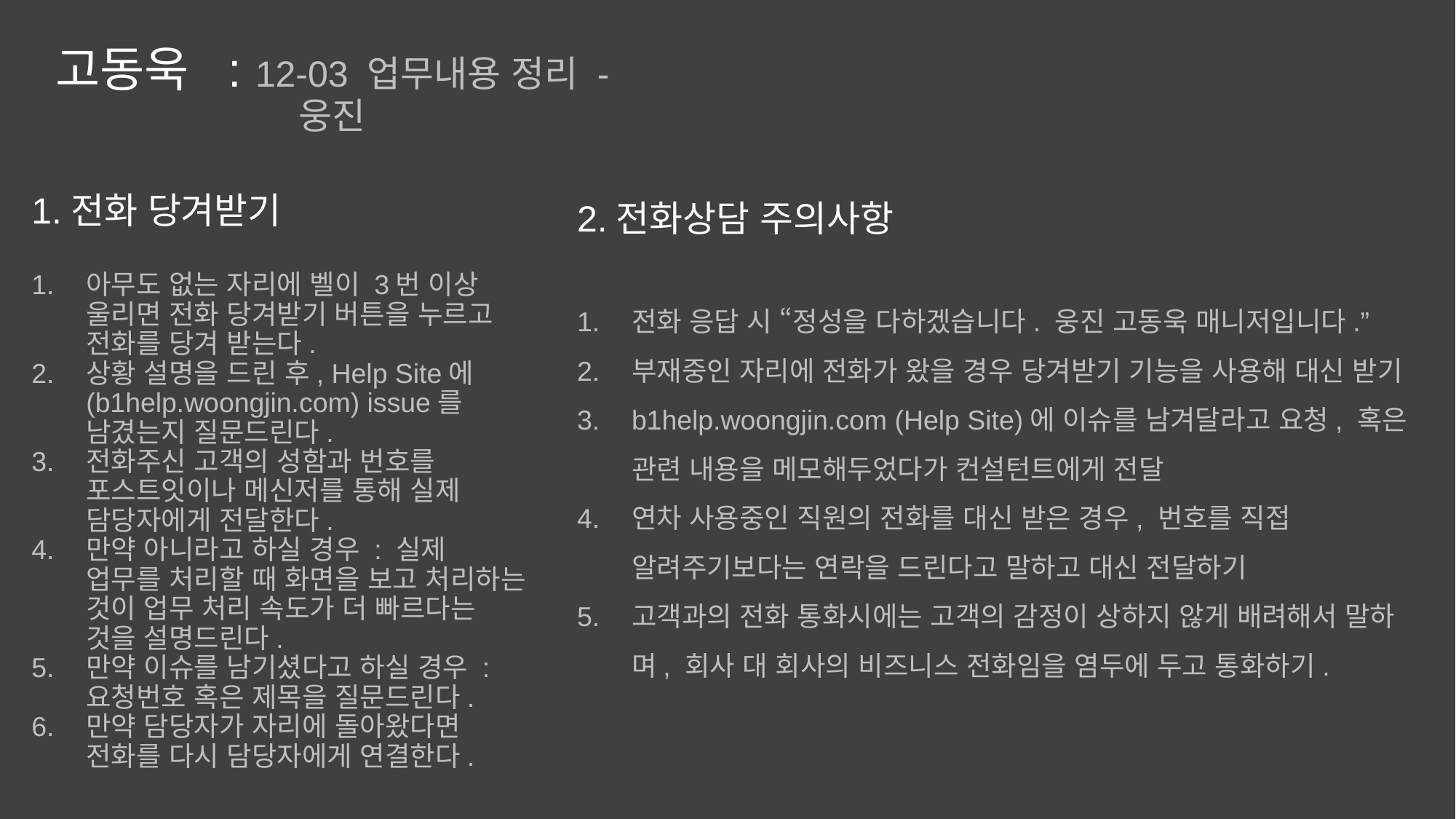

# 고동욱  : 12-03 업무내용 정리 - 웅진
2.전화상담 주의사항

전화 응답 시 “정성을 다하겠습니다. 웅진 고동욱 매니저입니다.”
부재중인 자리에 전화가 왔을 경우 당겨받기 기능을 사용해 대신 받기
b1help.woongjin.com (Help Site)에 이슈를 남겨달라고 요청, 혹은 관련 내용을 메모해두었다가 컨설턴트에게 전달
연차 사용중인 직원의 전화를 대신 받은 경우, 번호를 직접 알려주기보다는 연락을 드린다고 말하고 대신 전달하기
고객과의 전화 통화시에는 고객의 감정이 상하지 않게 배려해서 말하며, 회사 대 회사의 비즈니스 전화임을 염두에 두고 통화하기.
1.전화 당겨받기

아무도 없는 자리에 벨이 3번 이상 울리면 전화 당겨받기 버튼을 누르고 전화를 당겨 받는다.
상황 설명을 드린 후, Help Site에 (b1help.woongjin.com) issue를 남겼는지 질문드린다.
전화주신 고객의 성함과 번호를 포스트잇이나 메신저를 통해 실제 담당자에게 전달한다.
만약 아니라고 하실 경우 : 실제 업무를 처리할 때 화면을 보고 처리하는 것이 업무 처리 속도가 더 빠르다는 것을 설명드린다.
만약 이슈를 남기셨다고 하실 경우 : 요청번호 혹은 제목을 질문드린다.
만약 담당자가 자리에 돌아왔다면 전화를 다시 담당자에게 연결한다.